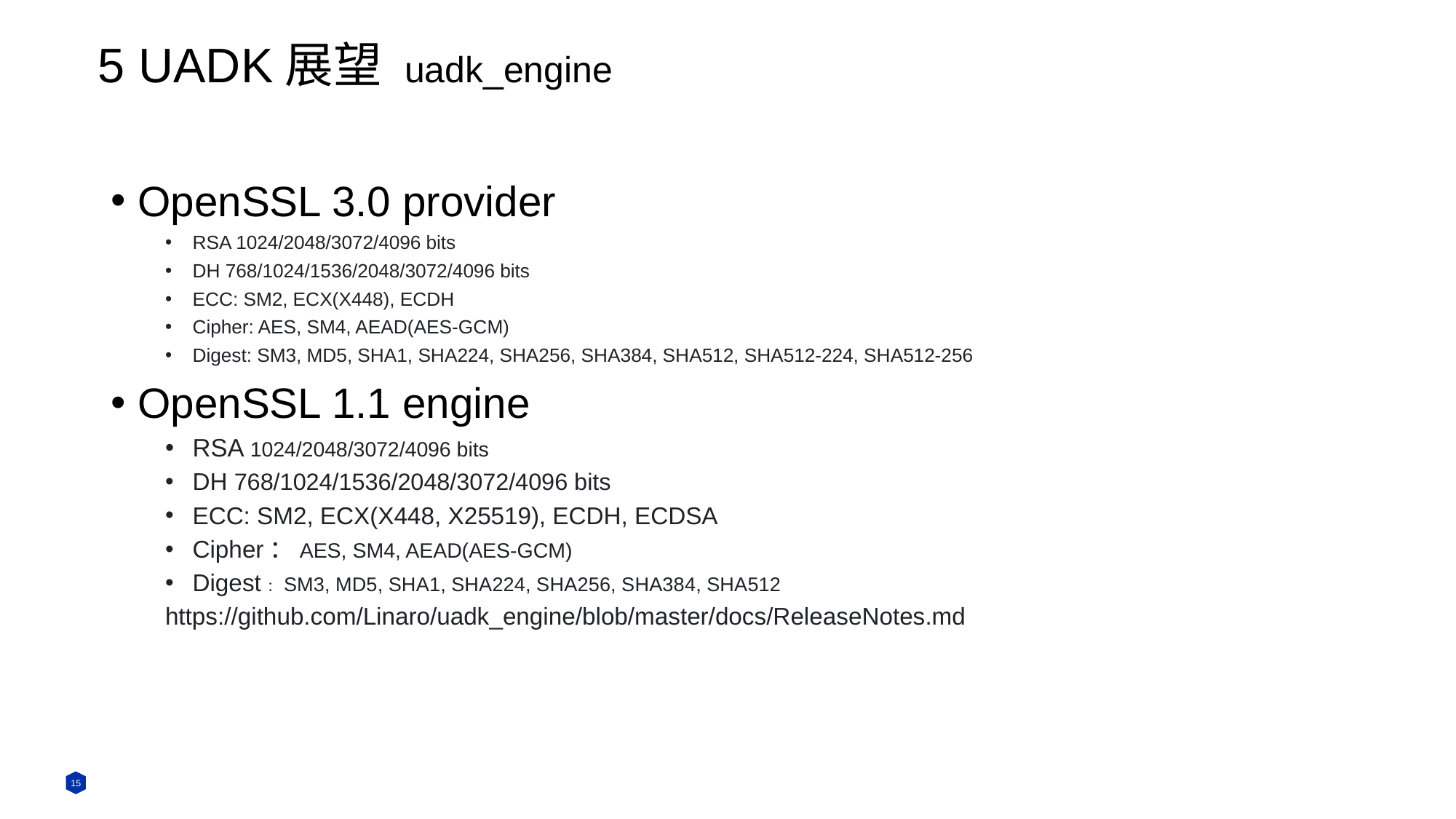

5 UADK展望 uadk_engine
OpenSSL 3.0 provider
RSA 1024/2048/3072/4096 bits
DH 768/1024/1536/2048/3072/4096 bits
ECC: SM2, ECX(X448), ECDH
Cipher: AES, SM4, AEAD(AES-GCM)
Digest: SM3, MD5, SHA1, SHA224, SHA256, SHA384, SHA512, SHA512-224, SHA512-256
OpenSSL 1.1 engine
RSA 1024/2048/3072/4096 bits
DH 768/1024/1536/2048/3072/4096 bits
ECC: SM2, ECX(X448, X25519), ECDH, ECDSA
Cipher：AES, SM4, AEAD(AES-GCM)
Digest：SM3, MD5, SHA1, SHA224, SHA256, SHA384, SHA512
https://github.com/Linaro/uadk_engine/blob/master/docs/ReleaseNotes.md